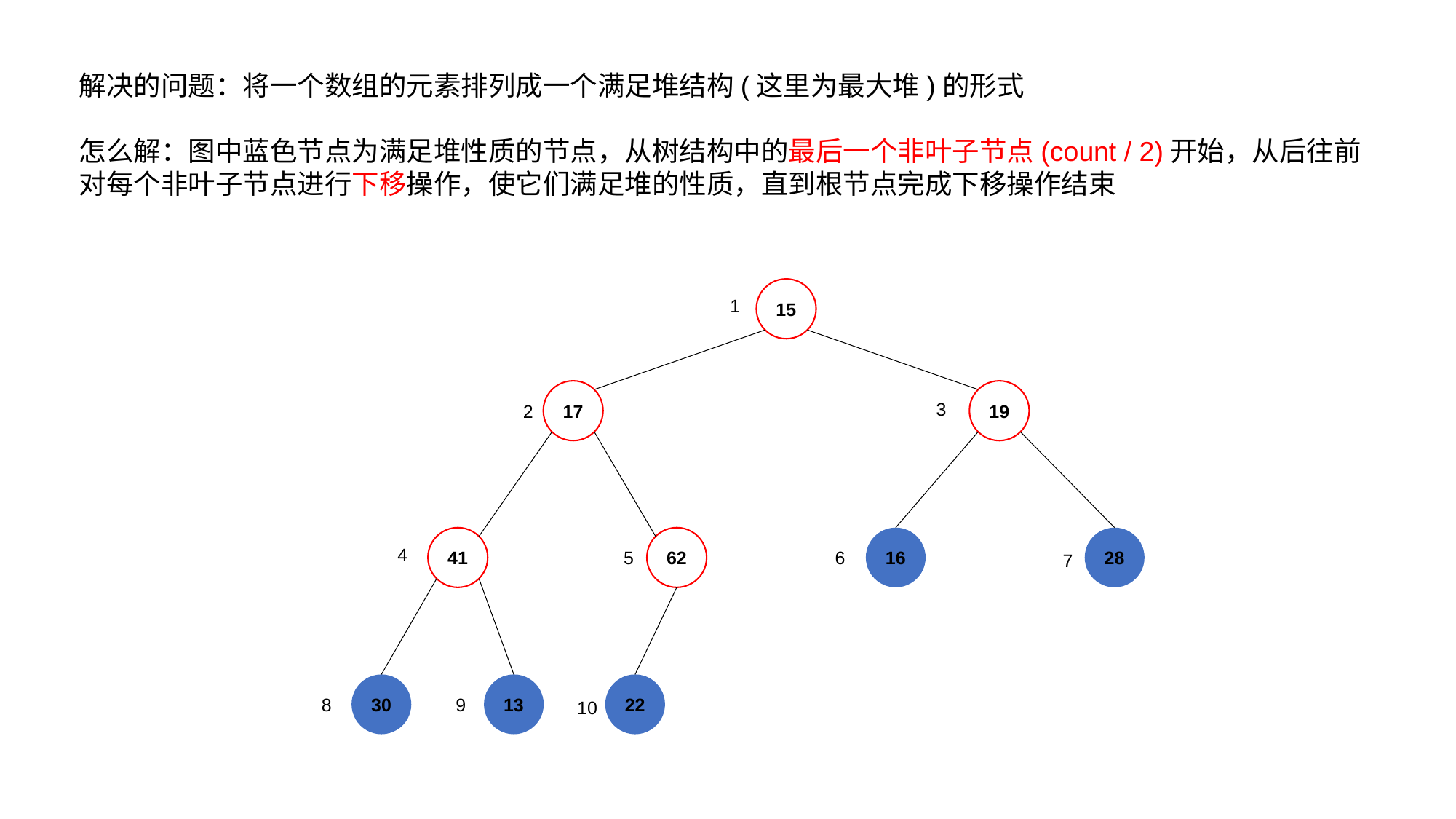

解决的问题：将一个数组的元素排列成一个满足堆结构(这里为最大堆)的形式

怎么解：图中蓝色节点为满足堆性质的节点，从树结构中的最后一个非叶子节点(count / 2)开始，从后往前对每个非叶子节点进行下移操作，使它们满足堆的性质，直到根节点完成下移操作结束
15
1
17
19
3
2
41
62
16
28
4
5
6
7
30
13
22
10
8
9